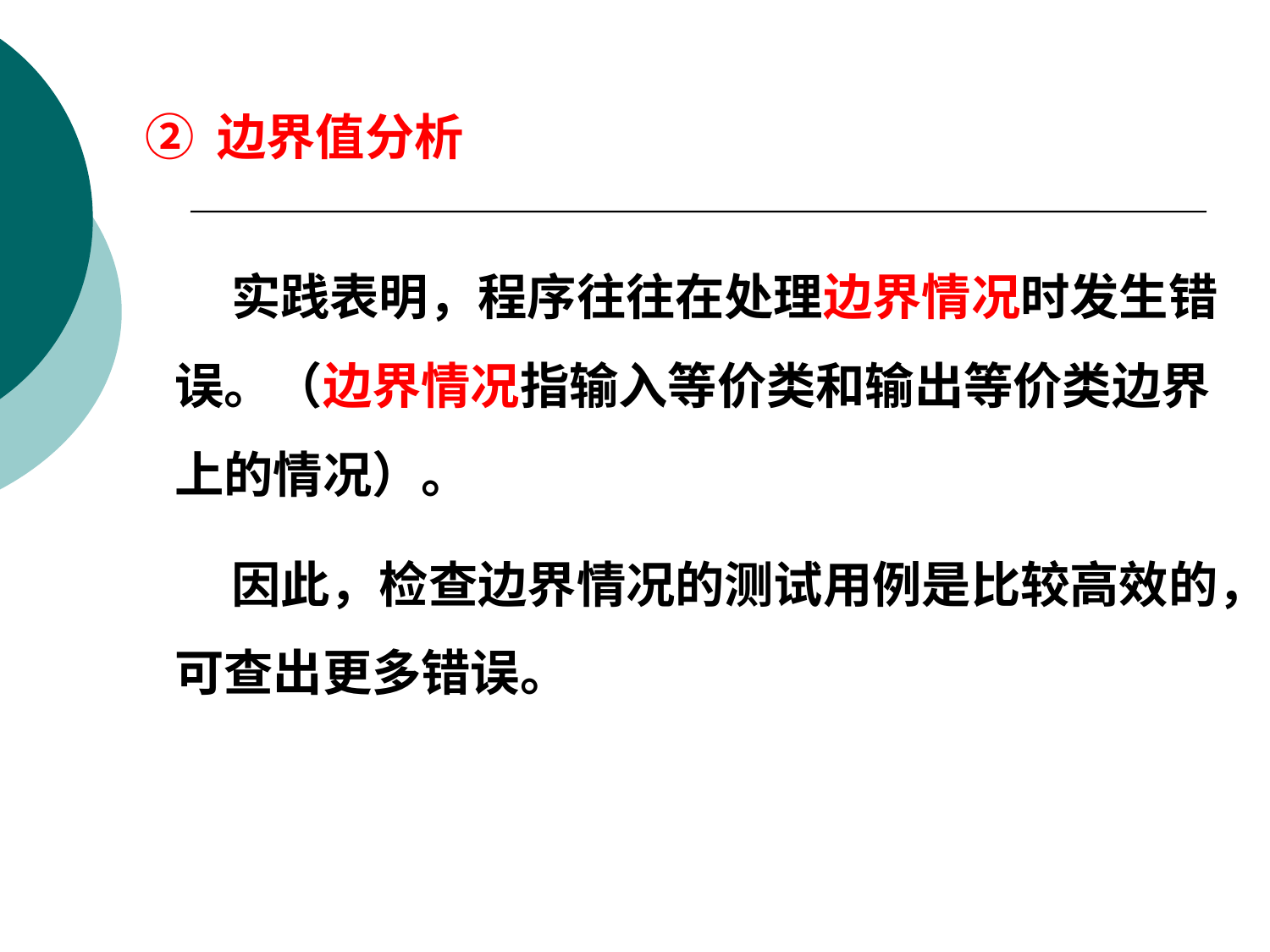

② 边界值分析
    实践表明，程序往往在处理边界情况时发生错误。（边界情况指输入等价类和输出等价类边界上的情况）。
    因此，检查边界情况的测试用例是比较高效的，可查出更多错误。